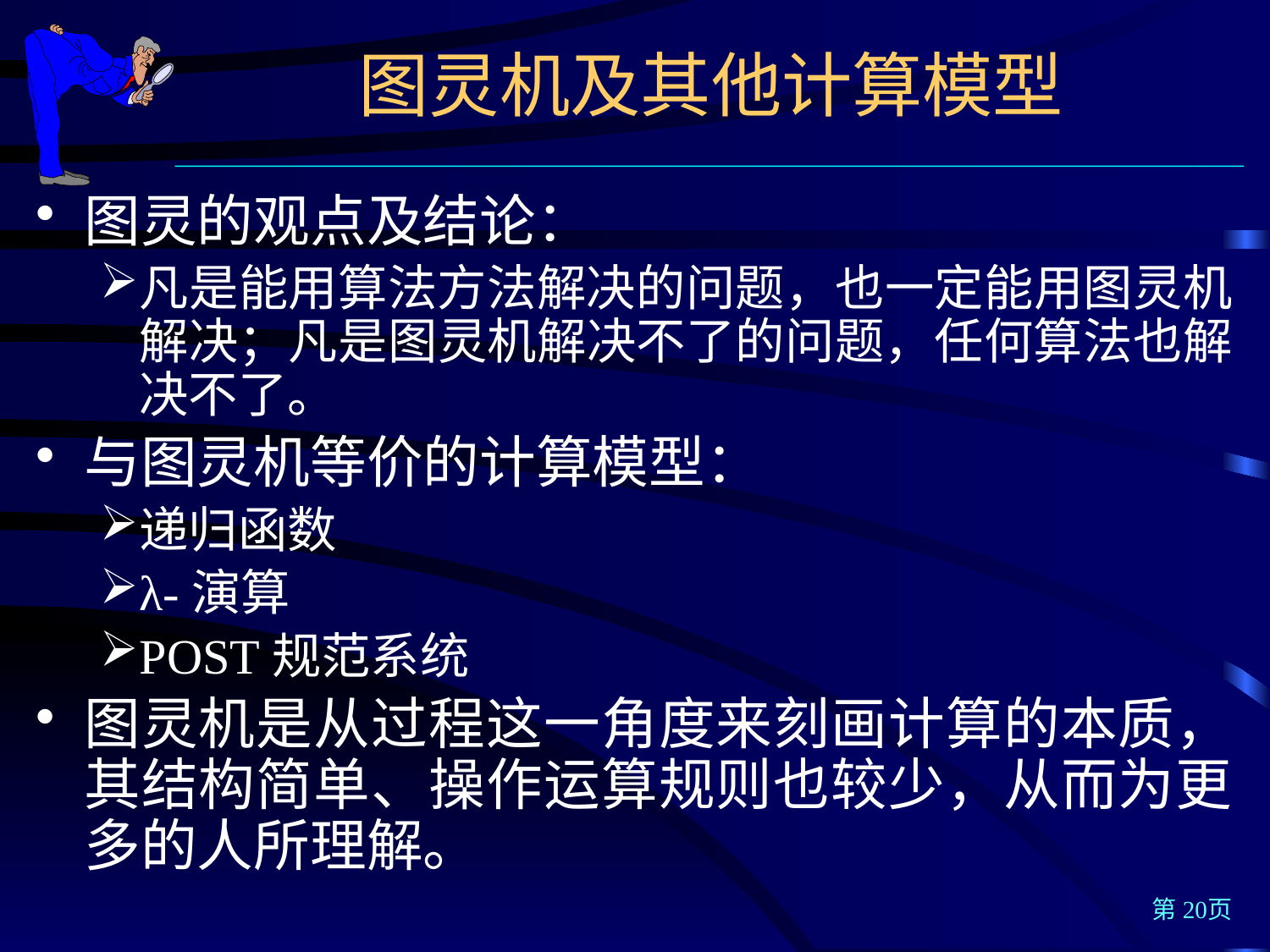

图灵机及其他计算模型
图灵的观点及结论：
凡是能用算法方法解决的问题，也一定能用图灵机解决；凡是图灵机解决不了的问题，任何算法也解决不了。
与图灵机等价的计算模型：
递归函数
λ-演算
POST规范系统
图灵机是从过程这一角度来刻画计算的本质，其结构简单、操作运算规则也较少，从而为更多的人所理解。
第20页